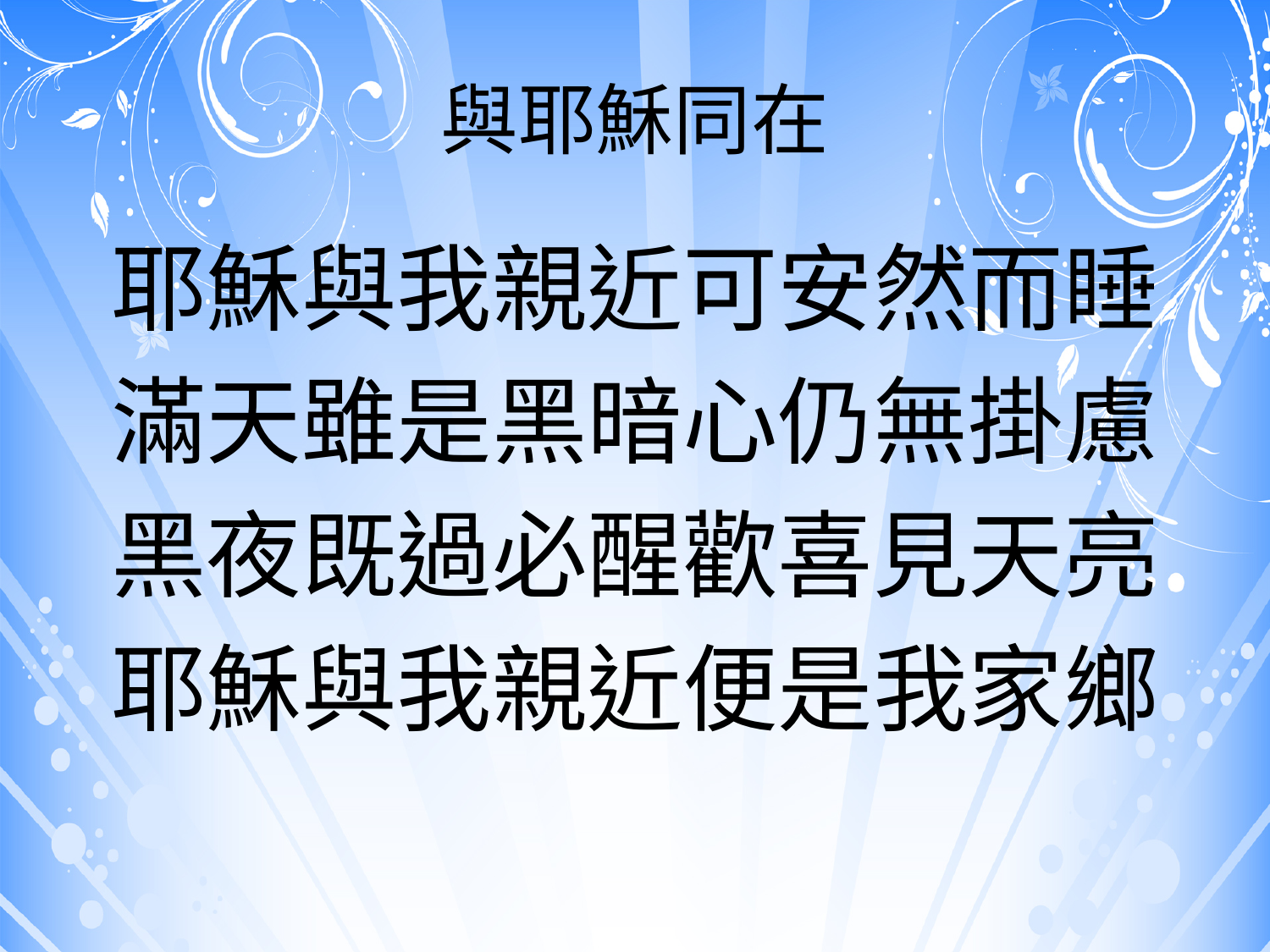

# 與耶穌同在
耶穌與我親近可安然而睡
滿天雖是黑暗心仍無掛慮
黑夜既過必醒歡喜見天亮
耶穌與我親近便是我家鄉